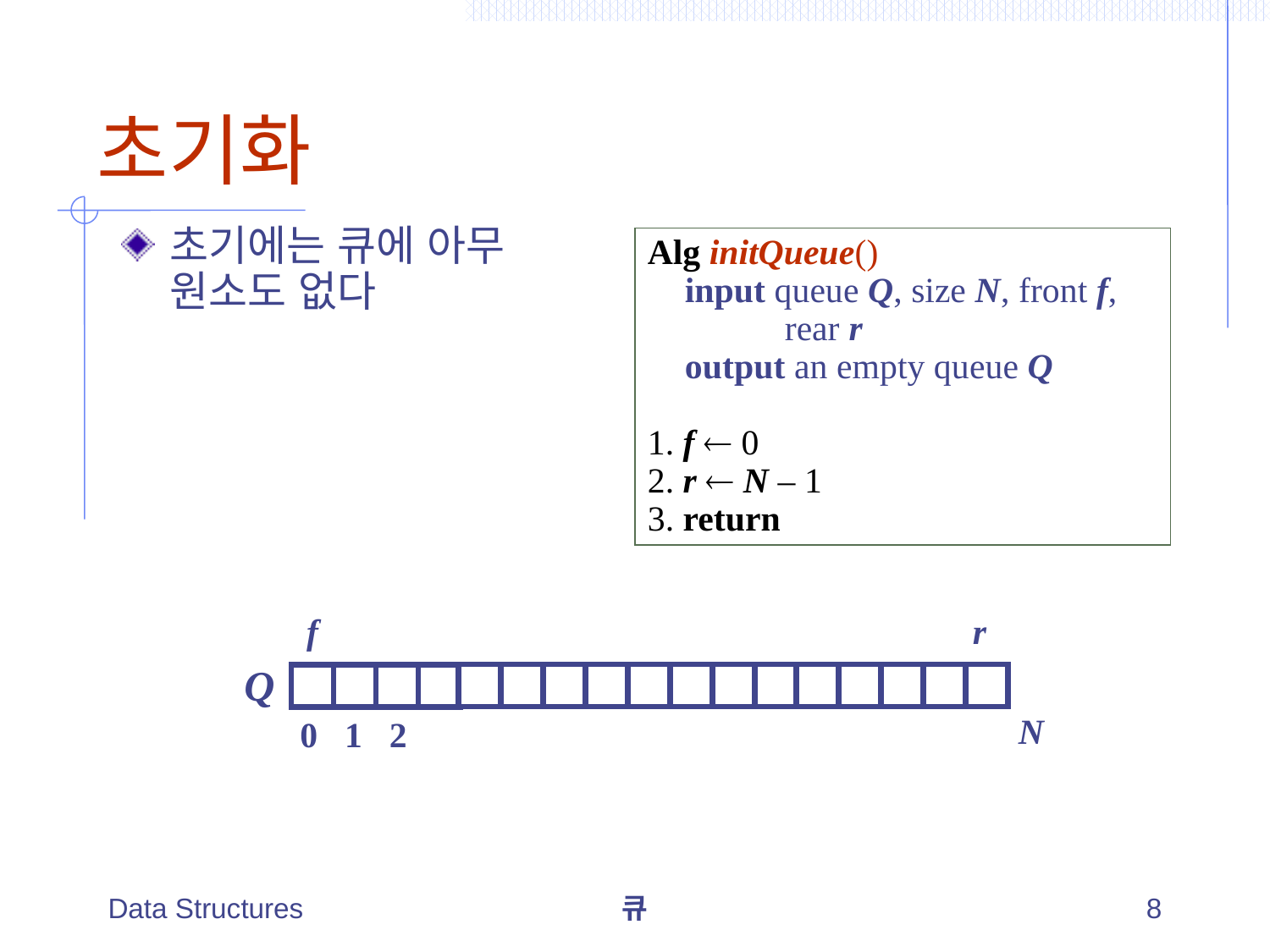

# 초기화
초기에는 큐에 아무 원소도 없다
Alg initQueue()
	input queue Q, size N, front f,				rear r
	output an empty queue Q

1. f ← 0
2. r ← N – 1
3. return
f
r
Q

N
0
1
2
Data Structures
큐
8